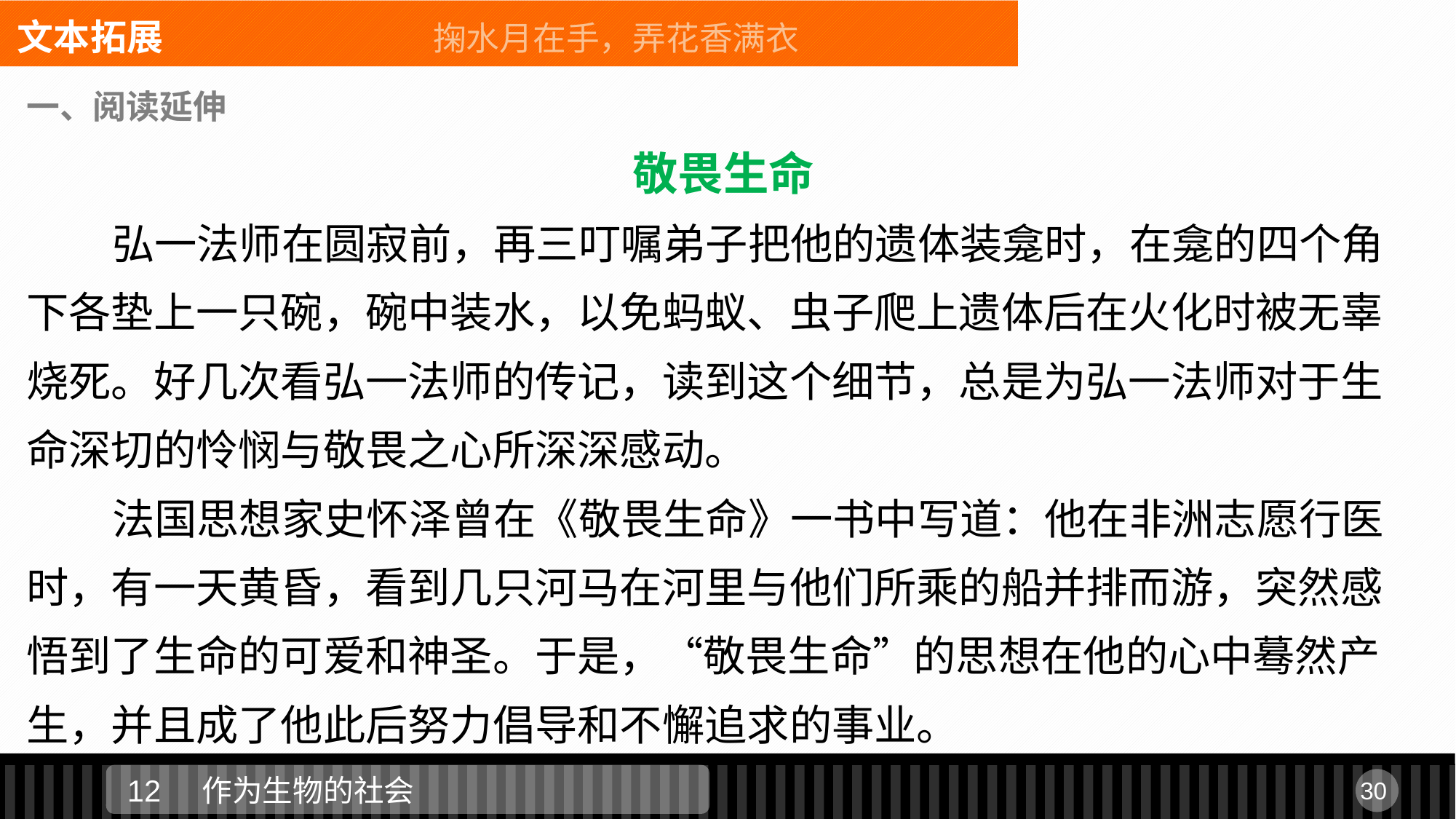

文本拓展                                 掬水月在手，弄花香满衣
一、阅读延伸
敬畏生命
        弘一法师在圆寂前，再三叮嘱弟子把他的遗体装龛时，在龛的四个角下各垫上一只碗，碗中装水，以免蚂蚁、虫子爬上遗体后在火化时被无辜烧死。好几次看弘一法师的传记，读到这个细节，总是为弘一法师对于生命深切的怜悯与敬畏之心所深深感动。
        法国思想家史怀泽曾在《敬畏生命》一书中写道：他在非洲志愿行医时，有一天黄昏，看到几只河马在河里与他们所乘的船并排而游，突然感悟到了生命的可爱和神圣。于是，“敬畏生命”的思想在他的心中蓦然产生，并且成了他此后努力倡导和不懈追求的事业。